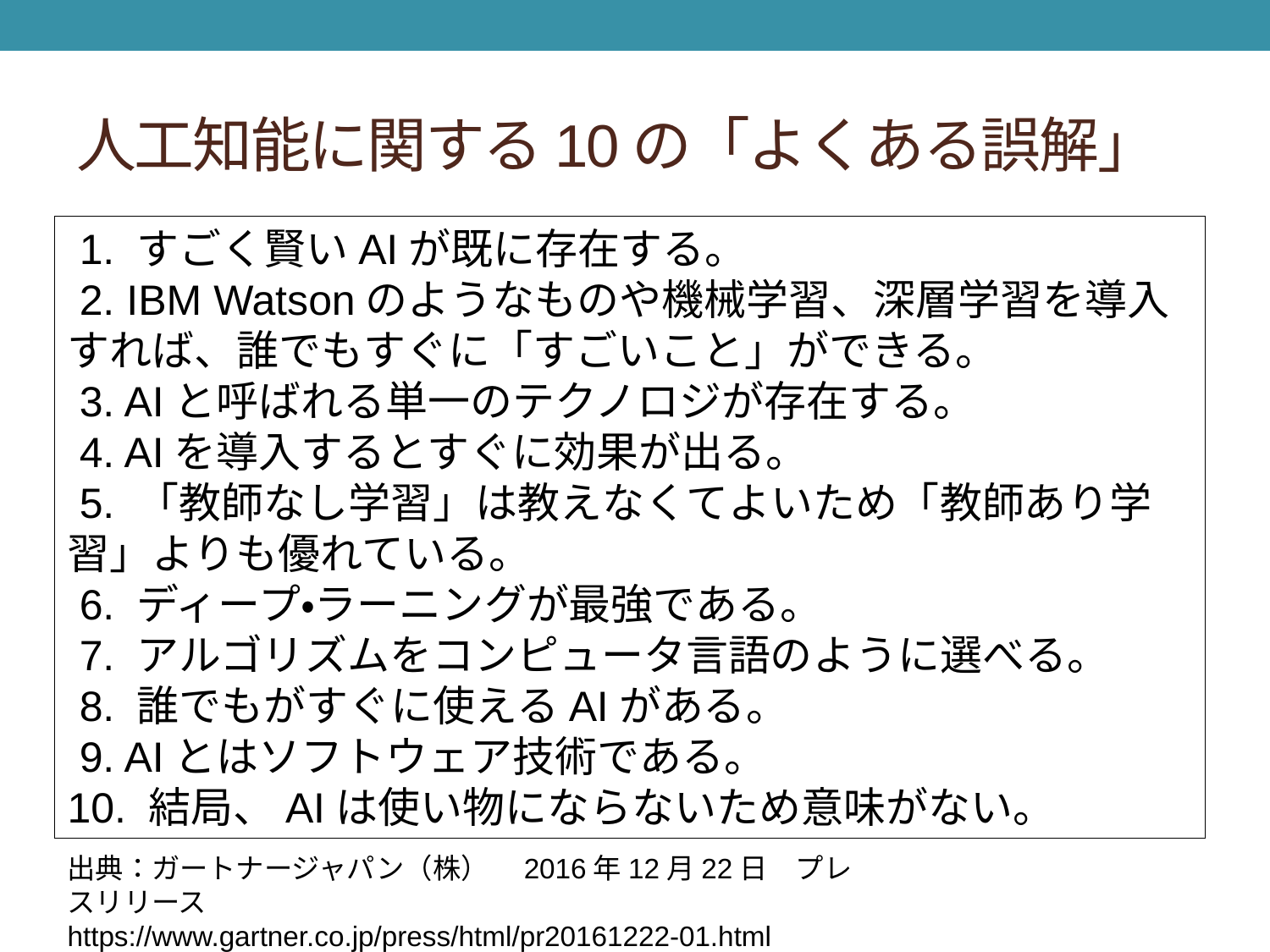

# 人工知能に関する10の「よくある誤解」
 1. すごく賢いAIが既に存在する。
 2. IBM Watsonのようなものや機械学習、深層学習を導入すれば、誰でもすぐに「すごいこと」ができる。
 3. AIと呼ばれる単一のテクノロジが存在する。
 4. AIを導入するとすぐに効果が出る。
 5. 「教師なし学習」は教えなくてよいため「教師あり学習」よりも優れている。
 6. ディープ・ラーニングが最強である。
 7. アルゴリズムをコンピュータ言語のように選べる。
 8. 誰でもがすぐに使えるAIがある。
 9. AIとはソフトウェア技術である。
10. 結局、AIは使い物にならないため意味がない。
出典：ガートナージャパン（株）　2016年12月22日　プレスリリース
https://www.gartner.co.jp/press/html/pr20161222-01.html